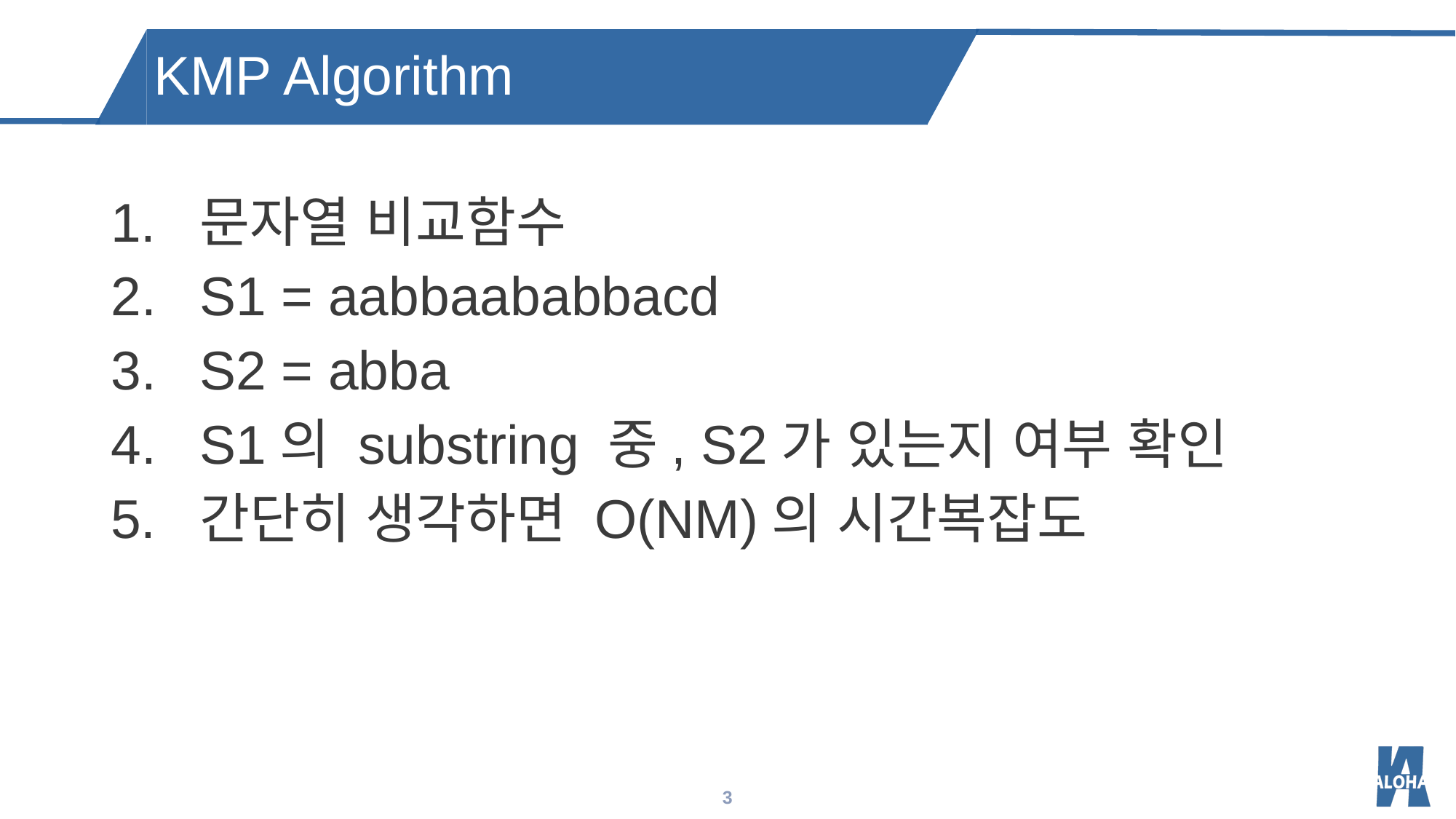

KMP Algorithm
문자열 비교함수
S1 = aabbaababbacd
S2 = abba
S1의 substring 중, S2가 있는지 여부 확인
간단히 생각하면 O(NM)의 시간복잡도

3